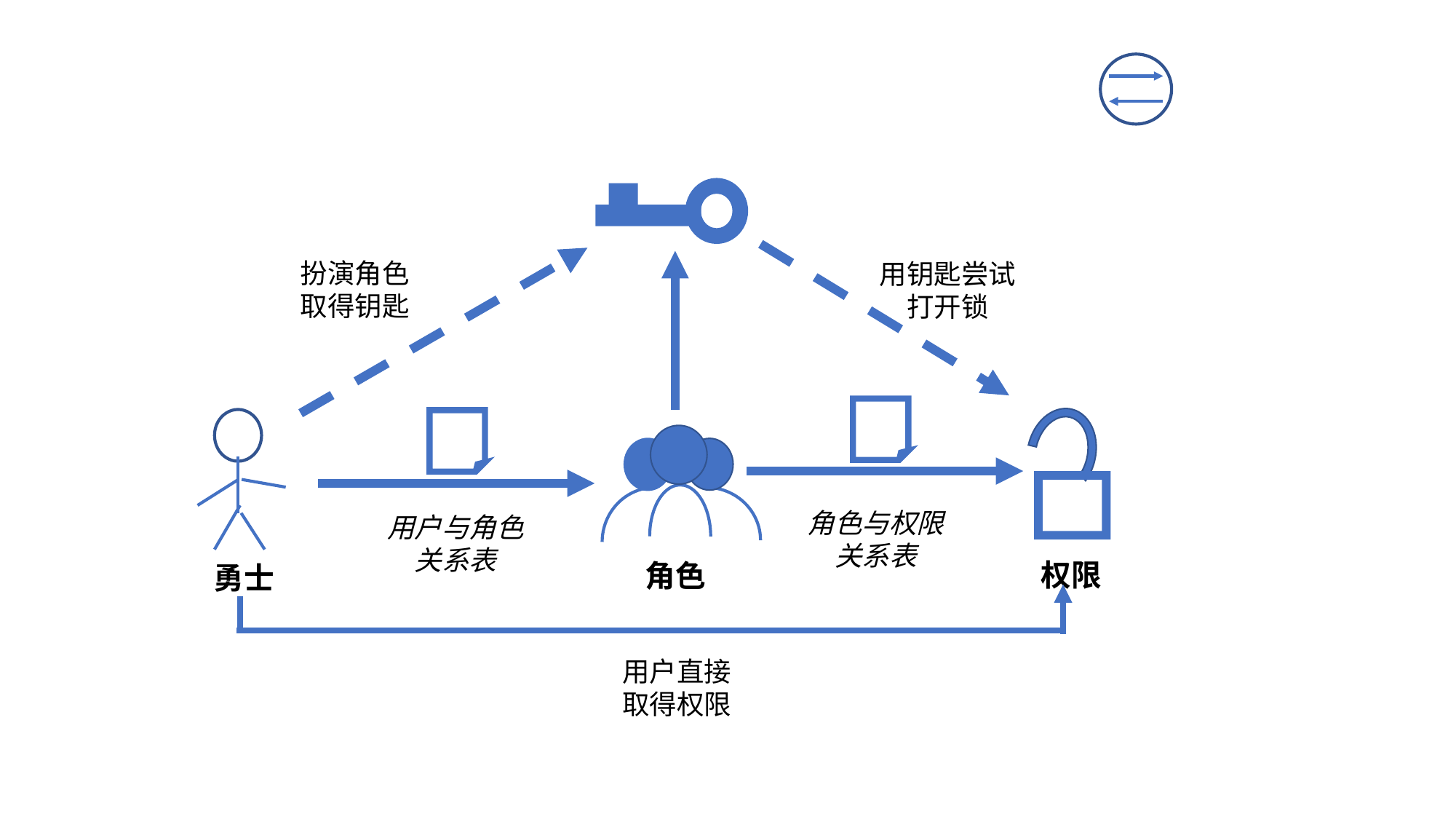

扮演角色
取得钥匙
用钥匙尝试
打开锁

角色与权限
关系表
用户与角色
关系表

权限
角色
勇士
用户直接
取得权限